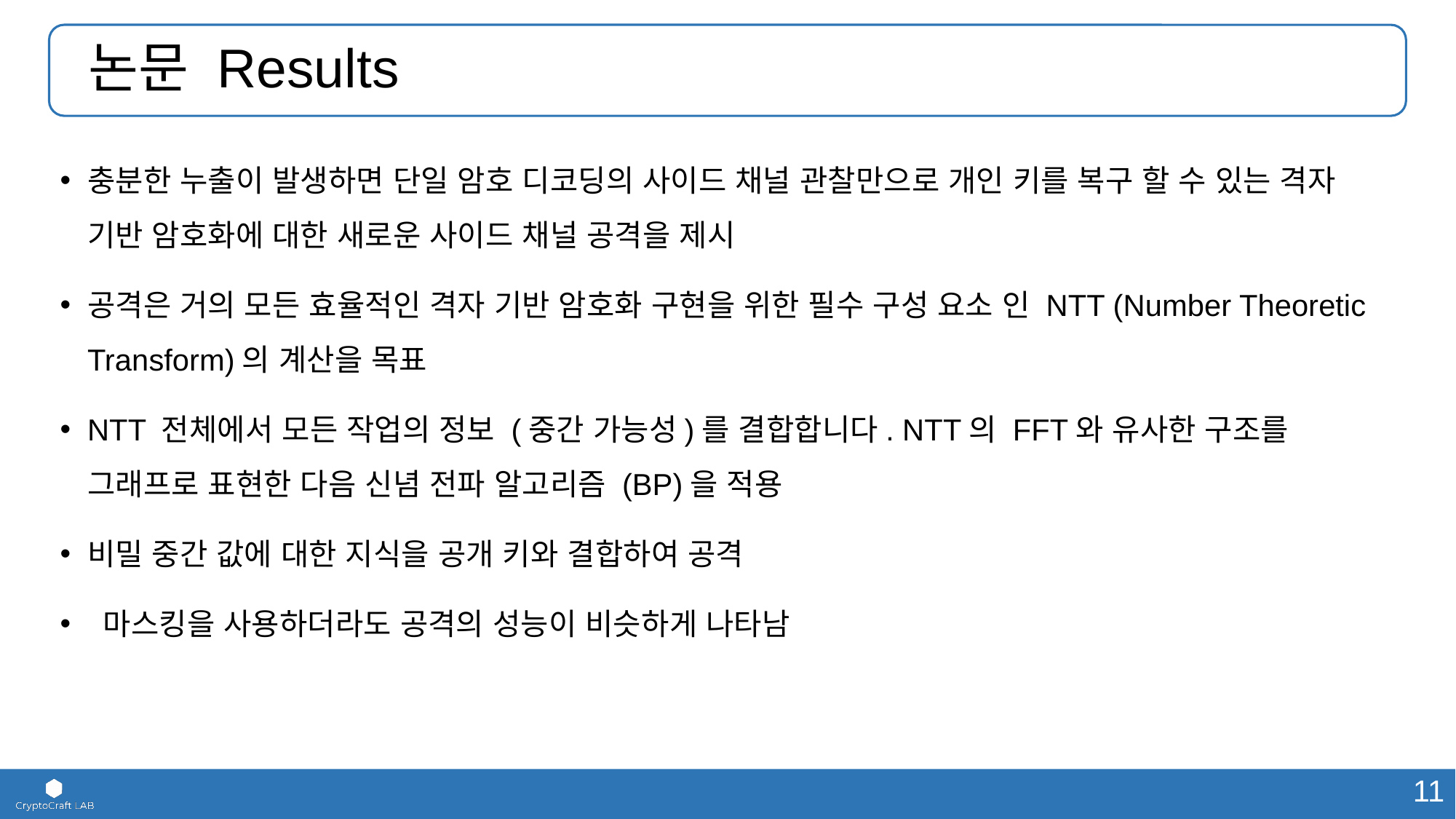

# 논문 Results
충분한 누출이 발생하면 단일 암호 디코딩의 사이드 채널 관찰만으로 개인 키를 복구 할 수 있는 격자 기반 암호화에 대한 새로운 사이드 채널 공격을 제시
공격은 거의 모든 효율적인 격자 기반 암호화 구현을 위한 필수 구성 요소 인 NTT (Number Theoretic Transform)의 계산을 목표
NTT 전체에서 모든 작업의 ​​정보 (중간 가능성)를 결합합니다. NTT의 FFT와 유사한 구조를 그래프로 표현한 다음 신념 전파 알고리즘 (BP)을 적용
비밀 중간 값에 대한 지식을 공개 키와 결합하여 공격
 마스킹을 사용하더라도 공격의 성능이 비슷하게 나타남